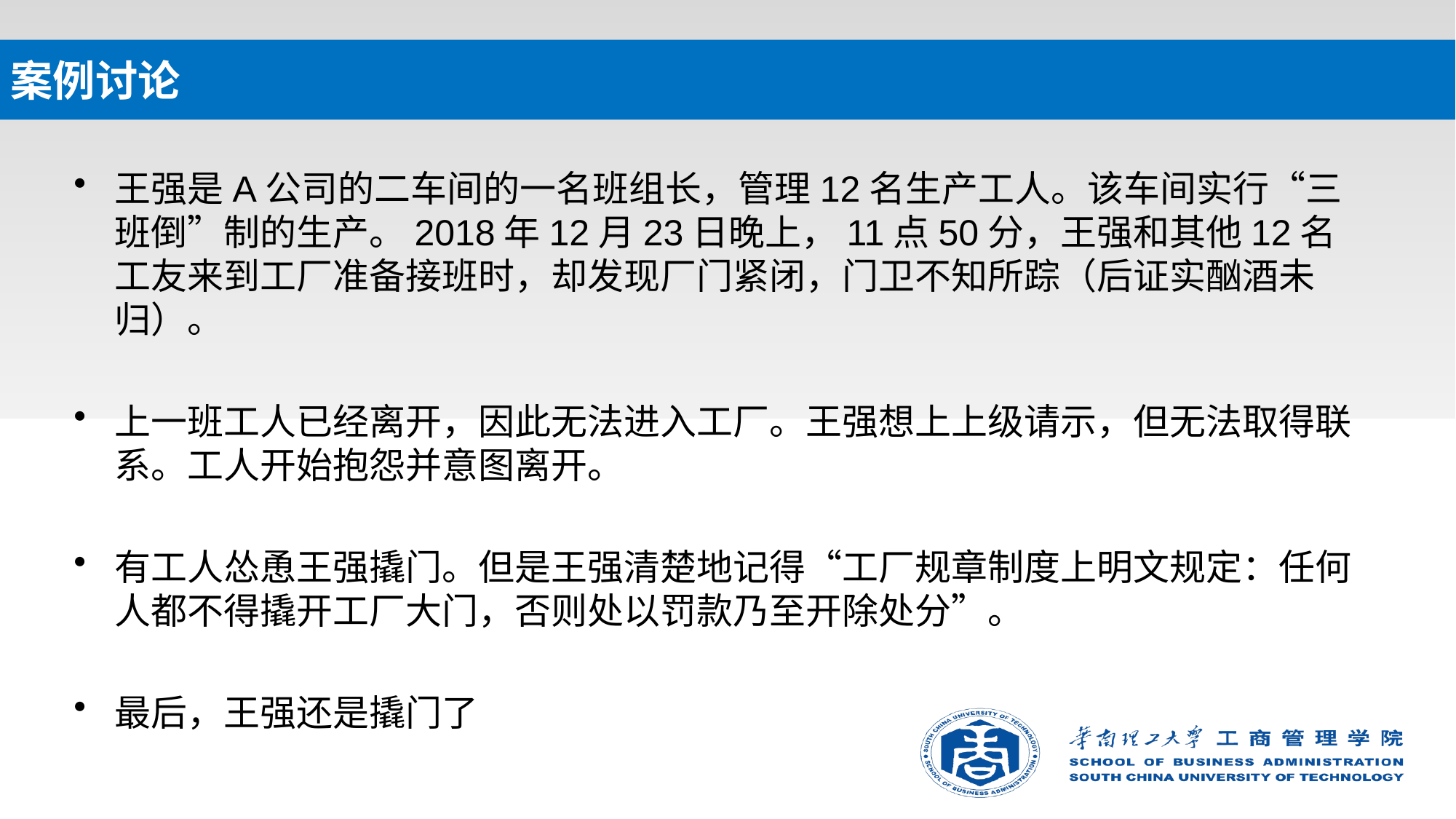

# 案例讨论
王强是A公司的二车间的一名班组长，管理12名生产工人。该车间实行“三班倒”制的生产。2018年12月23日晚上，11点50分，王强和其他12名工友来到工厂准备接班时，却发现厂门紧闭，门卫不知所踪（后证实酗酒未归）。

上一班工人已经离开，因此无法进入工厂。王强想上上级请示，但无法取得联系。工人开始抱怨并意图离开。

有工人怂恿王强撬门。但是王强清楚地记得“工厂规章制度上明文规定：任何人都不得撬开工厂大门，否则处以罚款乃至开除处分”。

最后，王强还是撬门了